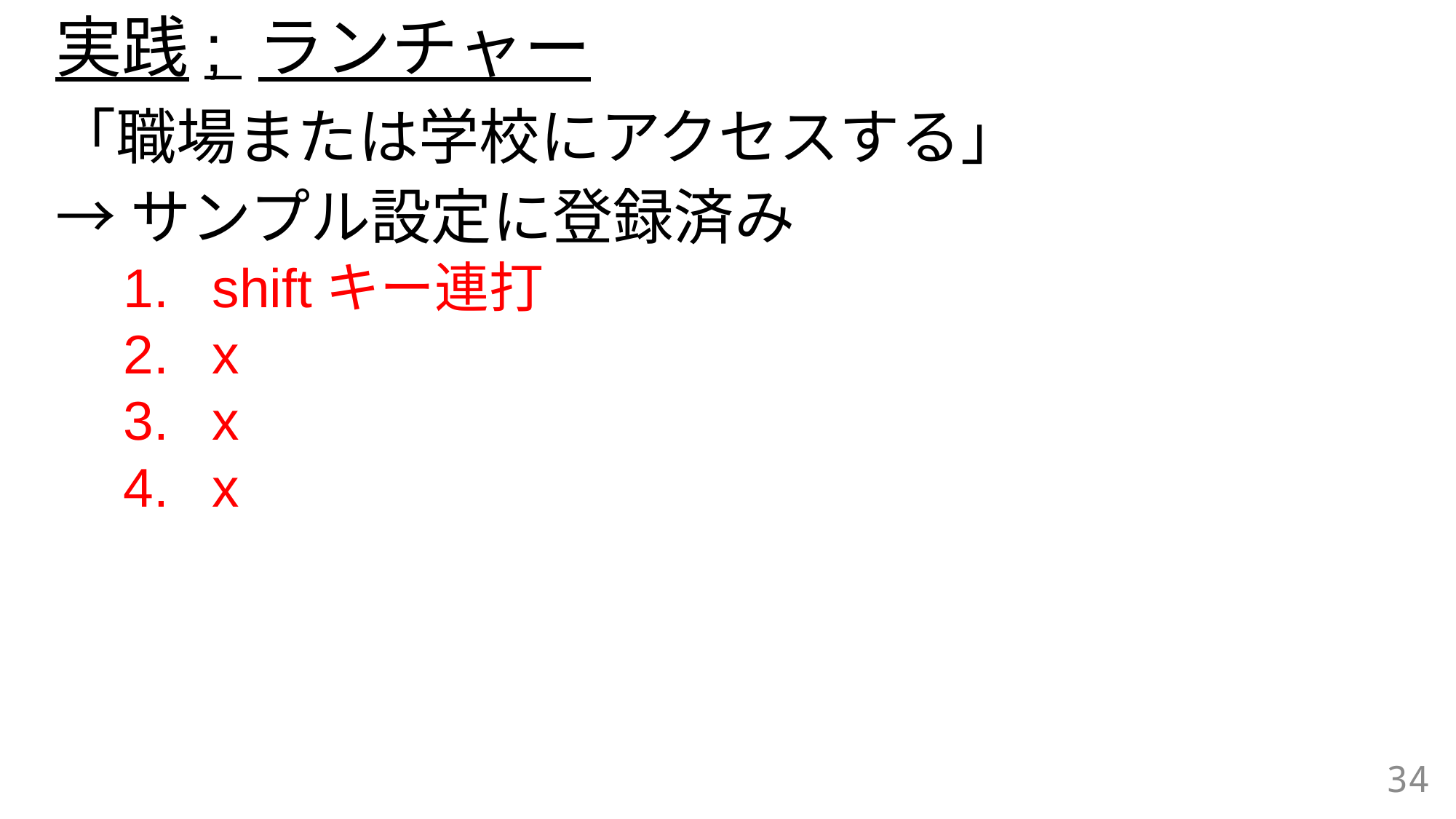

# 実践; ランチャー
「職場または学校にアクセスする」
→サンプル設定に登録済み
shiftキー連打
x
x
x
34